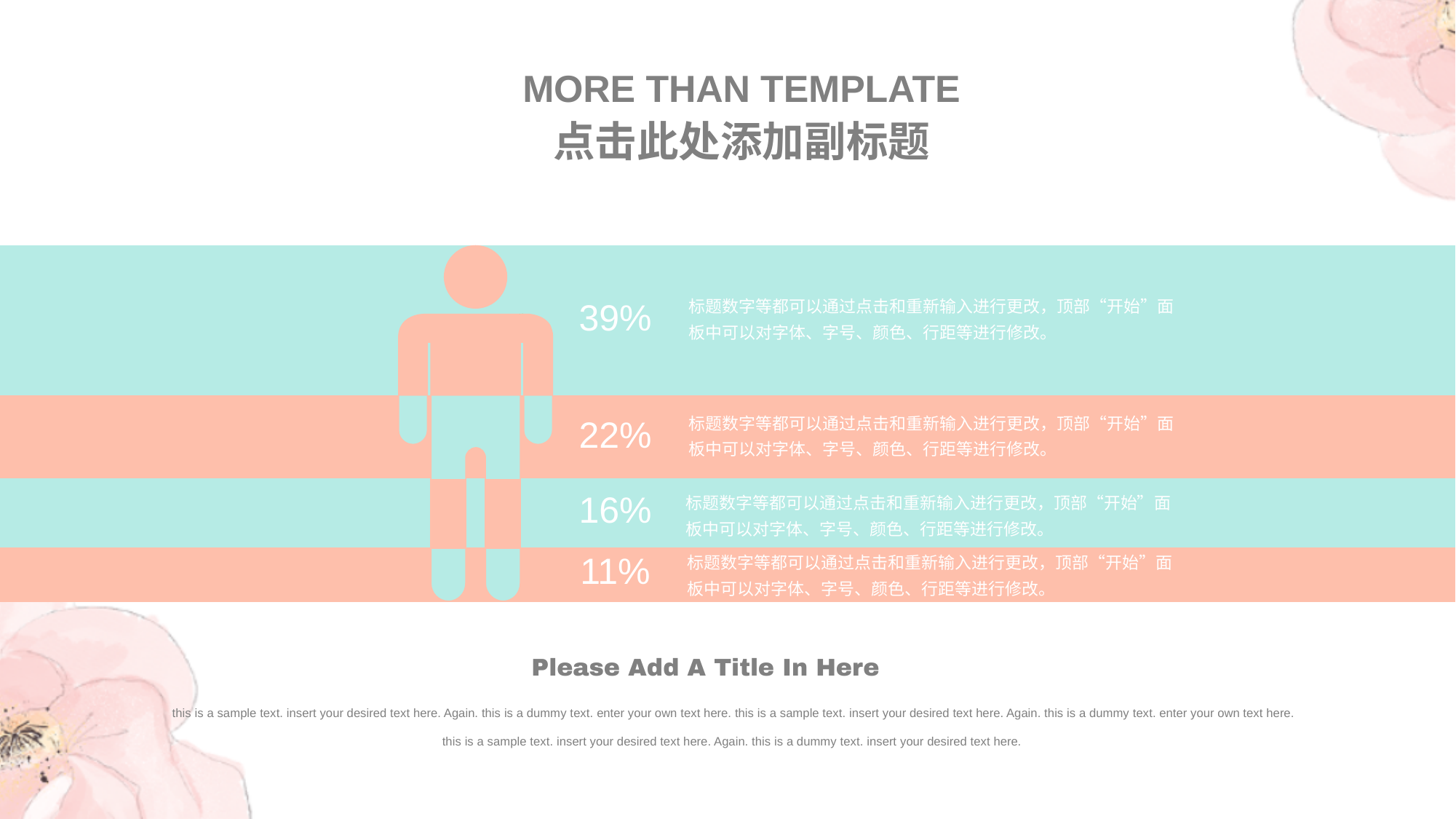

MORE THAN TEMPLATE
点击此处添加副标题

标题数字等都可以通过点击和重新输入进行更改，顶部“开始”面板中可以对字体、字号、颜色、行距等进行修改。
39%

标题数字等都可以通过点击和重新输入进行更改，顶部“开始”面板中可以对字体、字号、颜色、行距等进行修改。
22%

16%
标题数字等都可以通过点击和重新输入进行更改，顶部“开始”面板中可以对字体、字号、颜色、行距等进行修改。
标题数字等都可以通过点击和重新输入进行更改，顶部“开始”面板中可以对字体、字号、颜色、行距等进行修改。
11%

Please Add A Title In Here
this is a sample text. insert your desired text here. Again. this is a dummy text. enter your own text here. this is a sample text. insert your desired text here. Again. this is a dummy text. enter your own text here. this is a sample text. insert your desired text here. Again. this is a dummy text. insert your desired text here.